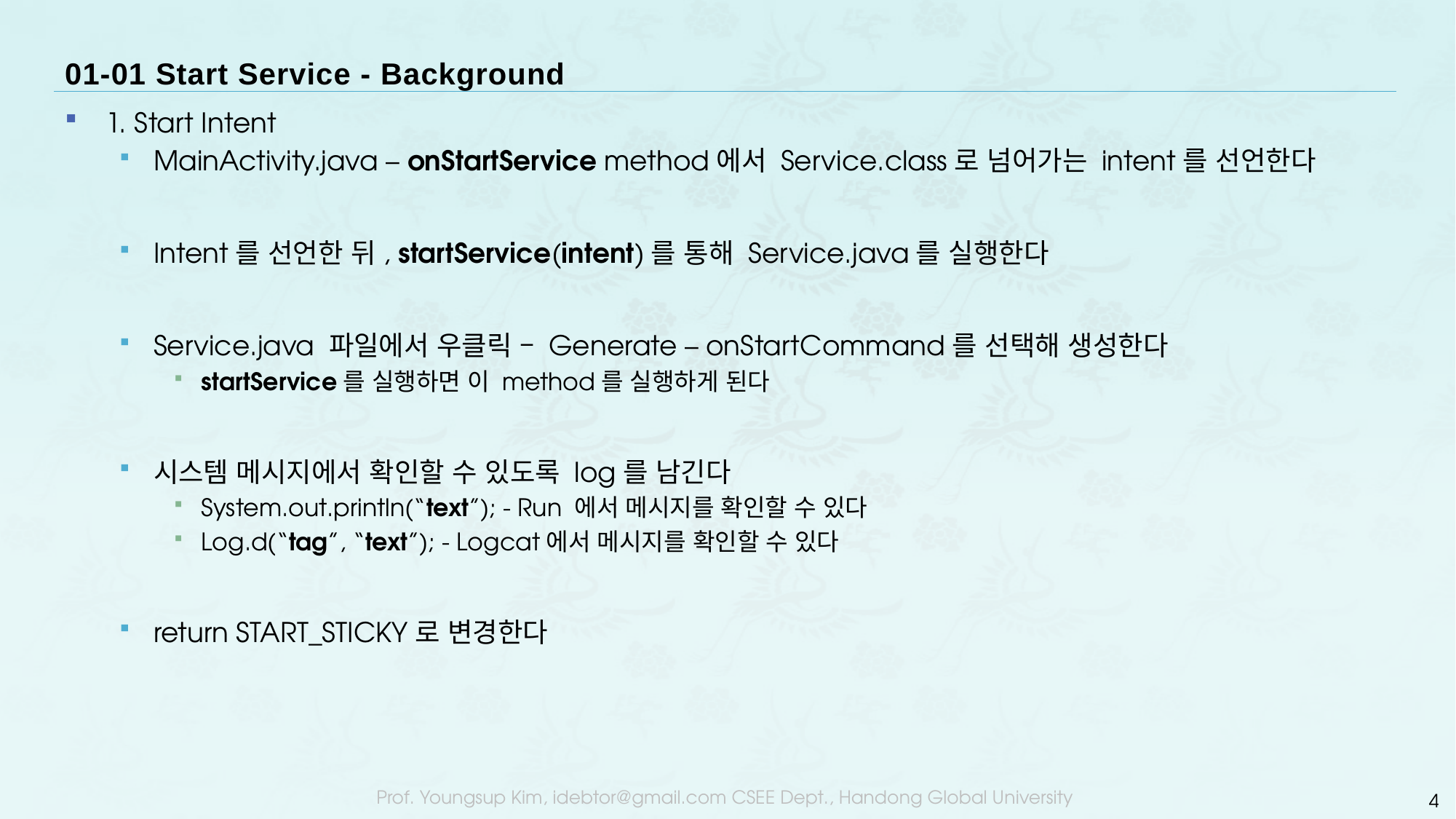

# 01-01 Start Service - Background
1. Start Intent
MainActivity.java – onStartService method에서 Service.class로 넘어가는 intent를 선언한다

Intent를 선언한 뒤, startService(intent)를 통해 Service.java를 실행한다

Service.java 파일에서 우클릭 – Generate – onStartCommand를 선택해 생성한다
startService를 실행하면 이 method를 실행하게 된다

시스템 메시지에서 확인할 수 있도록 log를 남긴다
System.out.println(“text”); - Run 에서 메시지를 확인할 수 있다
Log.d(“tag”, “text”); - Logcat에서 메시지를 확인할 수 있다

return START_STICKY로 변경한다
4